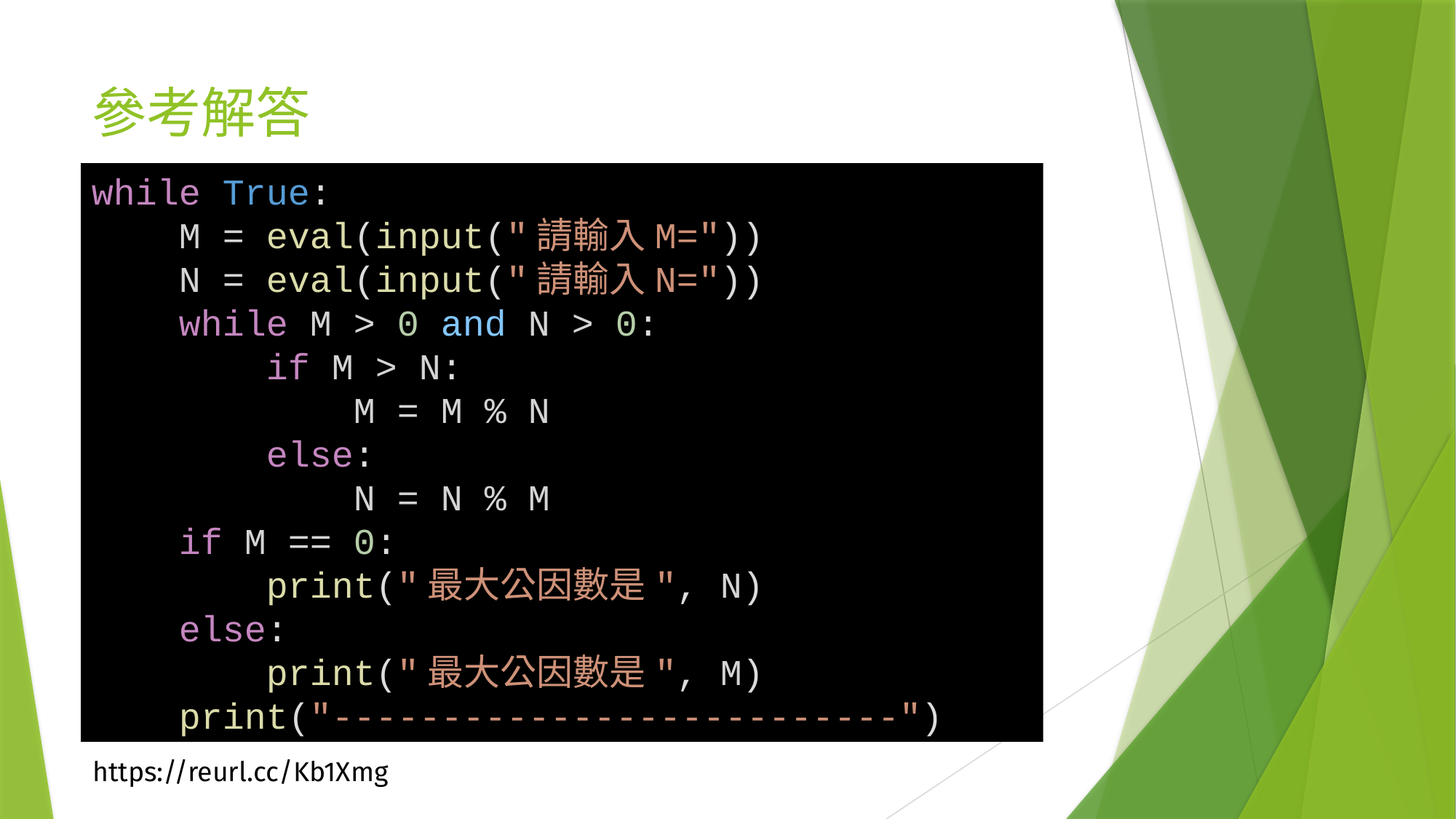

# 參考解答
while True:
    M = eval(input("請輸入M="))
    N = eval(input("請輸入N="))
    while M > 0 and N > 0:
        if M > N:
            M = M % N
        else:
            N = N % M
    if M == 0:
        print("最大公因數是", N)
    else:
        print("最大公因數是", M)
    print("--------------------------")